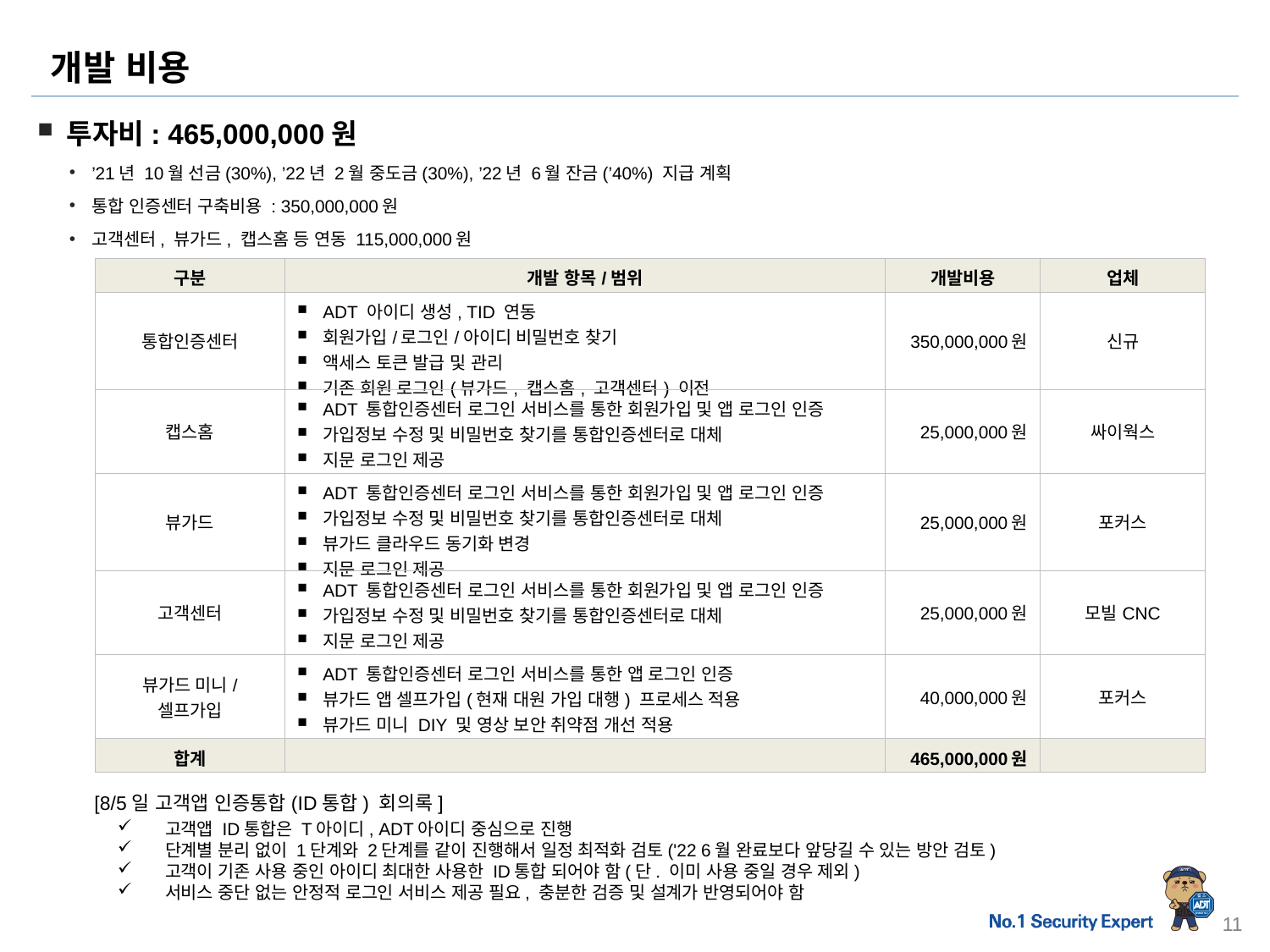

# 개발 비용
투자비: 465,000,000원
’21년 10월 선금(30%), ’22년 2월 중도금(30%), ’22년 6월 잔금(’40%) 지급 계획
통합 인증센터 구축비용 : 350,000,000원
고객센터, 뷰가드, 캡스홈 등 연동 115,000,000원
| 구분 | 개발 항목/범위 | 개발비용 | 업체 |
| --- | --- | --- | --- |
| 통합인증센터 | ADT 아이디 생성, TID 연동 회원가입/로그인/아이디 비밀번호 찾기 액세스 토큰 발급 및 관리 기존 회원 로그인(뷰가드, 캡스홈, 고객센터) 이전 | 350,000,000원 | 신규 |
| 캡스홈 | ADT 통합인증센터 로그인 서비스를 통한 회원가입 및 앱 로그인 인증 가입정보 수정 및 비밀번호 찾기를 통합인증센터로 대체 지문 로그인 제공 | 25,000,000원 | 싸이웍스 |
| 뷰가드 | ADT 통합인증센터 로그인 서비스를 통한 회원가입 및 앱 로그인 인증 가입정보 수정 및 비밀번호 찾기를 통합인증센터로 대체 뷰가드 클라우드 동기화 변경 지문 로그인 제공 | 25,000,000원 | 포커스 |
| 고객센터 | ADT 통합인증센터 로그인 서비스를 통한 회원가입 및 앱 로그인 인증 가입정보 수정 및 비밀번호 찾기를 통합인증센터로 대체 지문 로그인 제공 | 25,000,000원 | 모빌CNC |
| 뷰가드 미니/ 셀프가입 | ADT 통합인증센터 로그인 서비스를 통한 앱 로그인 인증 뷰가드 앱 셀프가입(현재 대원 가입 대행) 프로세스 적용 뷰가드 미니 DIY 및 영상 보안 취약점 개선 적용 | 40,000,000원 | 포커스 |
| 합계 |  | 465,000,000원 |  |
[8/5일 고객앱 인증통합(ID통합) 회의록]
고객앱 ID통합은 T아이디, ADT아이디 중심으로 진행
단계별 분리 없이 1단계와 2단계를 같이 진행해서 일정 최적화 검토('22 6월 완료보다 앞당길 수 있는 방안 검토)
고객이 기존 사용 중인 아이디 최대한 사용한 ID통합 되어야 함(단. 이미 사용 중일 경우 제외)
서비스 중단 없는 안정적 로그인 서비스 제공 필요, 충분한 검증 및 설계가 반영되어야 함